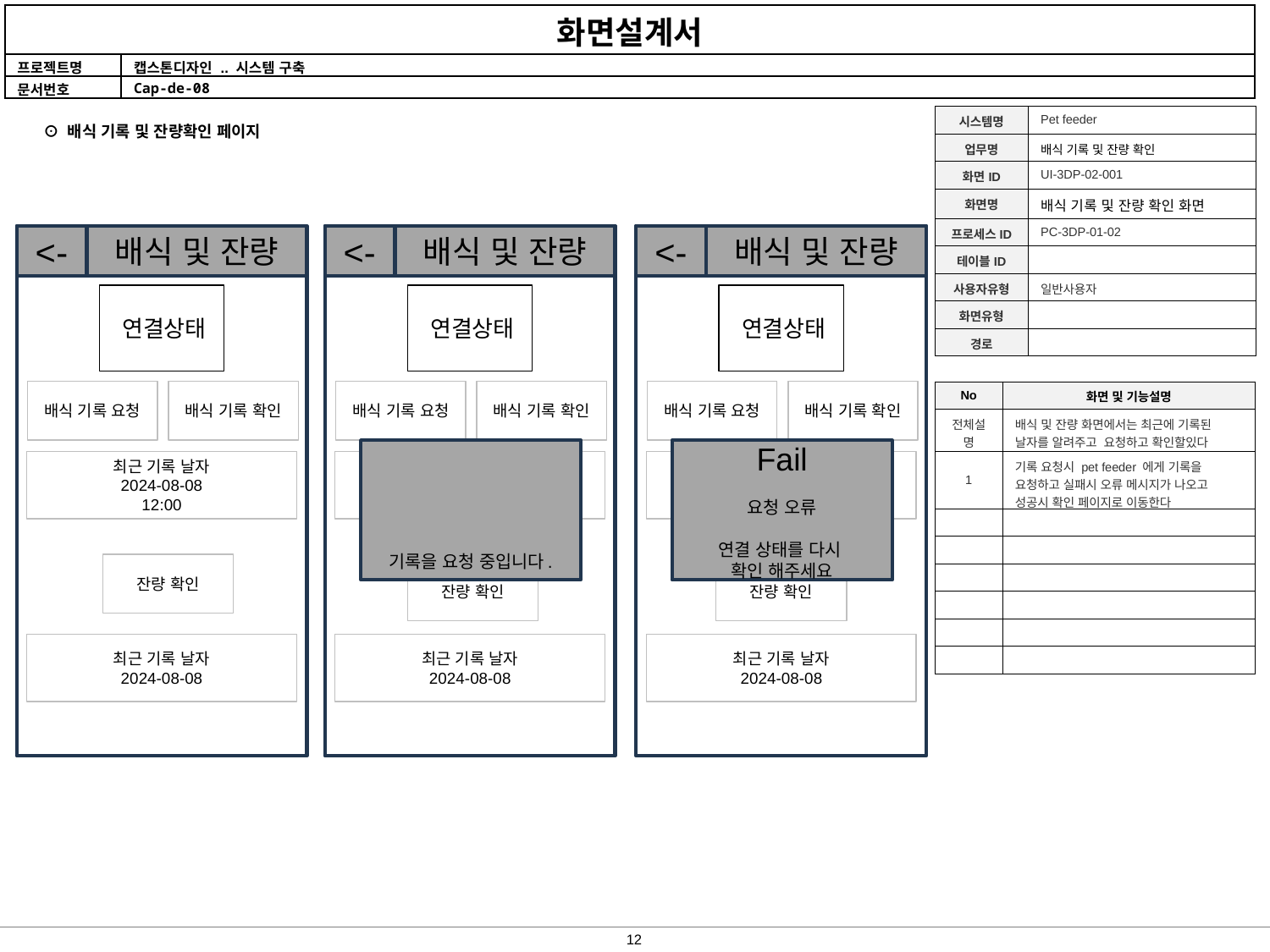

| 시스템명 | Pet feeder |
| --- | --- |
| 업무명 | 배식 기록 및 잔량 확인 |
| 화면ID | UI-3DP-02-001 |
| 화면명 | 배식 기록 및 잔량 확인 화면 |
| 프로세스ID | PC-3DP-01-02 |
| 테이블ID |  |
| 사용자유형 | 일반사용자 |
| 화면유형 |  |
| 경로 |  |
⊙ 배식 기록 및 잔량확인 페이지

<-

<-

<-
배식 및 잔량
배식 및 잔량
배식 및 잔량
연결상태
연결상태
연결상태
배식 기록 요청
배식 기록 확인
배식 기록 요청
배식 기록 확인
배식 기록 요청
배식 기록 확인
| No | 화면 및 기능설명 |
| --- | --- |
| 전체설명 | 배식 및 잔량 화면에서는 최근에 기록된 날자를 알려주고 요청하고 확인할있다 |
| 1 | 기록 요청시 pet feeder 에게 기록을 요청하고 실패시 오류 메시지가 나오고 성공시 확인 페이지로 이동한다 |
|  |  |
|  |  |
|  |  |
|  |  |
|  |  |
|  |  |

기록을 요청 중입니다.
Fail

요청 오류

연결 상태를 다시
확인 해주세요
최근 기록 날자
2024-08-08
12:00
최근 기록 날자
2024-08-08
12:00
최근 기록 날자
2024-08-08
12:00
잔량 확인
잔량 확인
잔량 확인
최근 기록 날자
2024-08-08
최근 기록 날자
2024-08-08
최근 기록 날자
2024-08-08